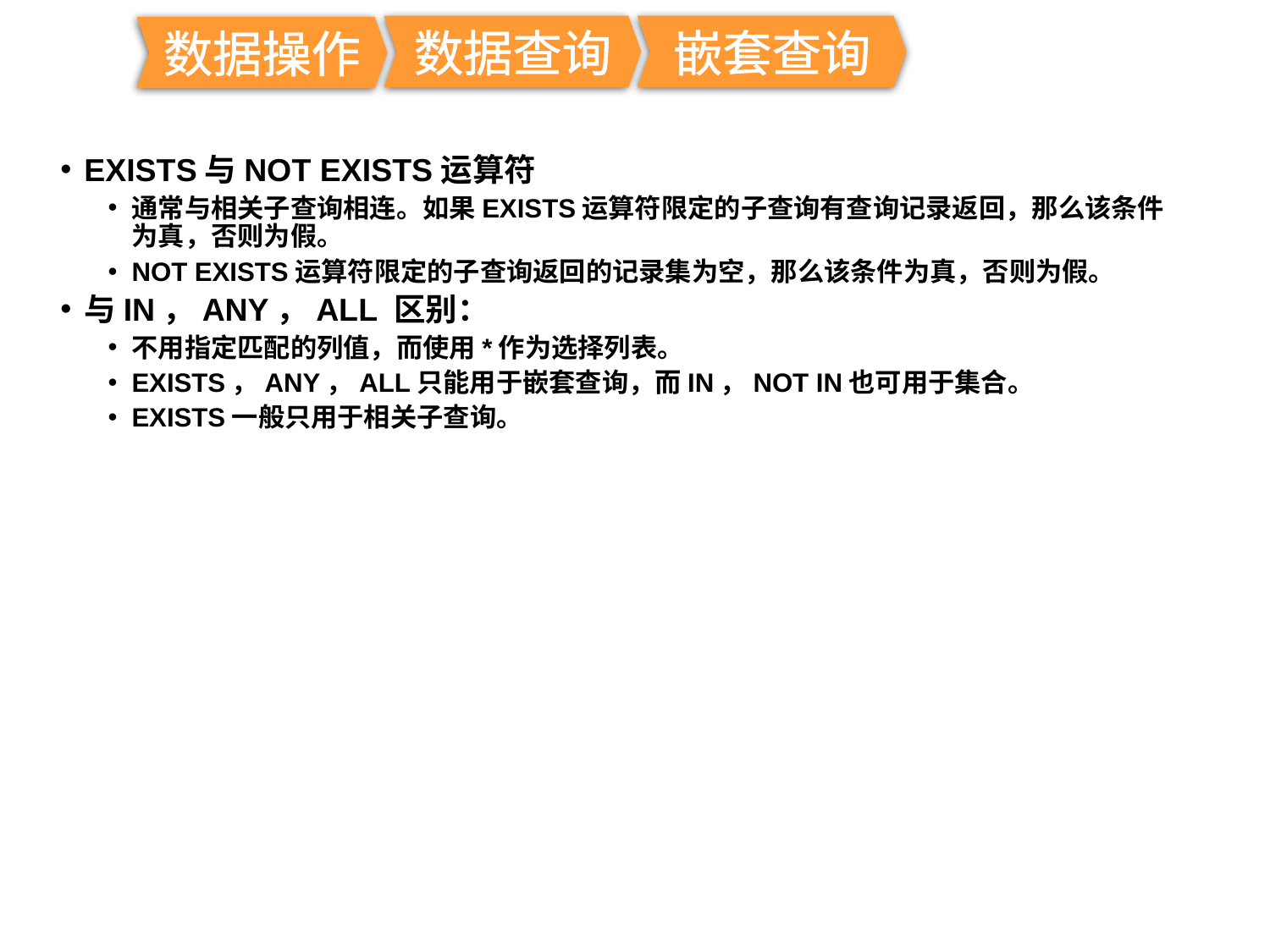

数据查询
嵌套查询
数据操作

EXISTS与NOT EXISTS运算符
通常与相关子查询相连。如果EXISTS运算符限定的子查询有查询记录返回，那么该条件为真，否则为假。
NOT EXISTS运算符限定的子查询返回的记录集为空，那么该条件为真，否则为假。
与IN，ANY，ALL 区别：
不用指定匹配的列值，而使用*作为选择列表。
EXISTS，ANY，ALL只能用于嵌套查询，而IN，NOT IN也可用于集合。
EXISTS一般只用于相关子查询。